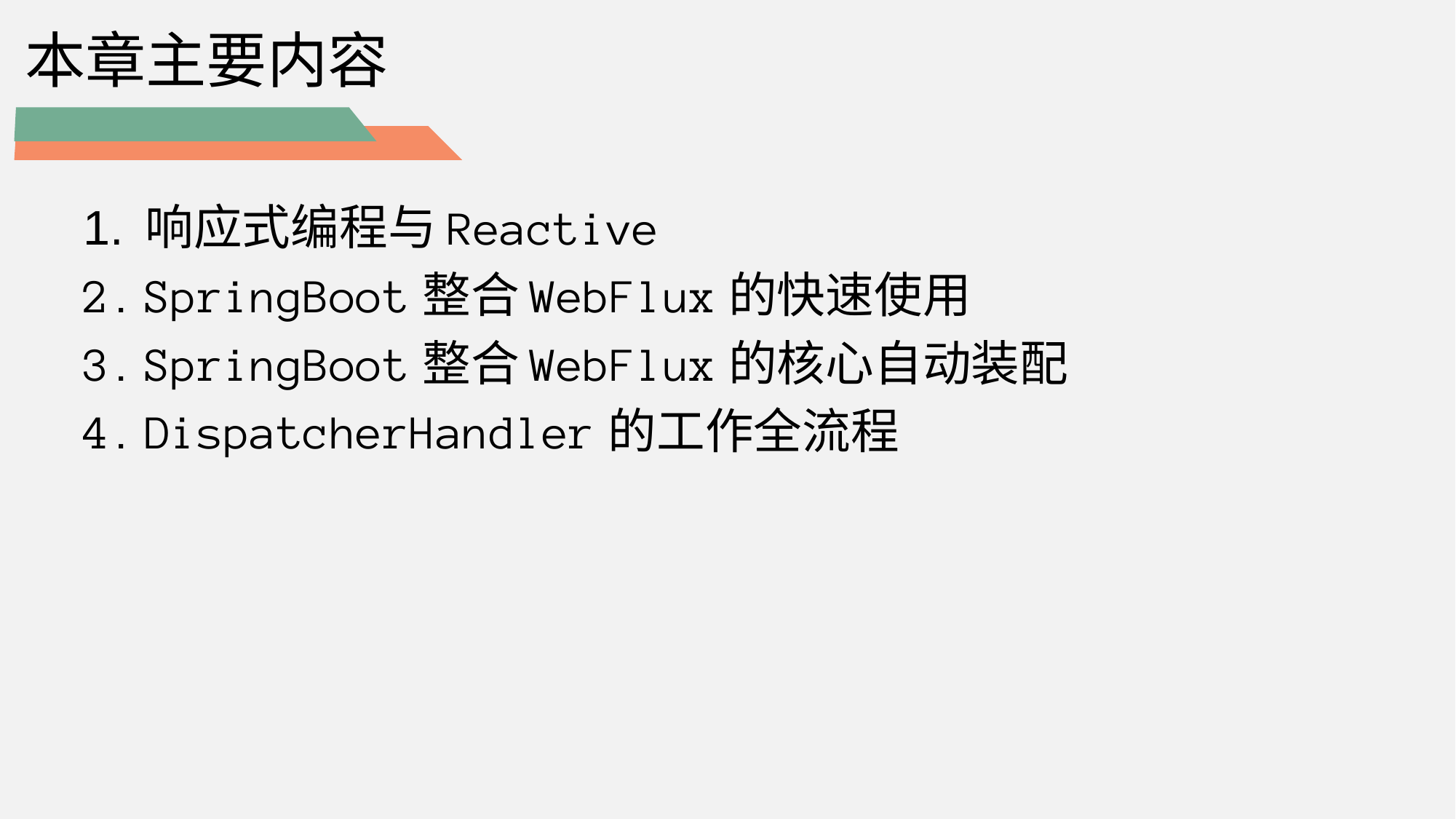

本章主要内容

响应式编程与Reactive
SpringBoot整合WebFlux的快速使用
SpringBoot整合WebFlux的核心自动装配
DispatcherHandler的工作全流程